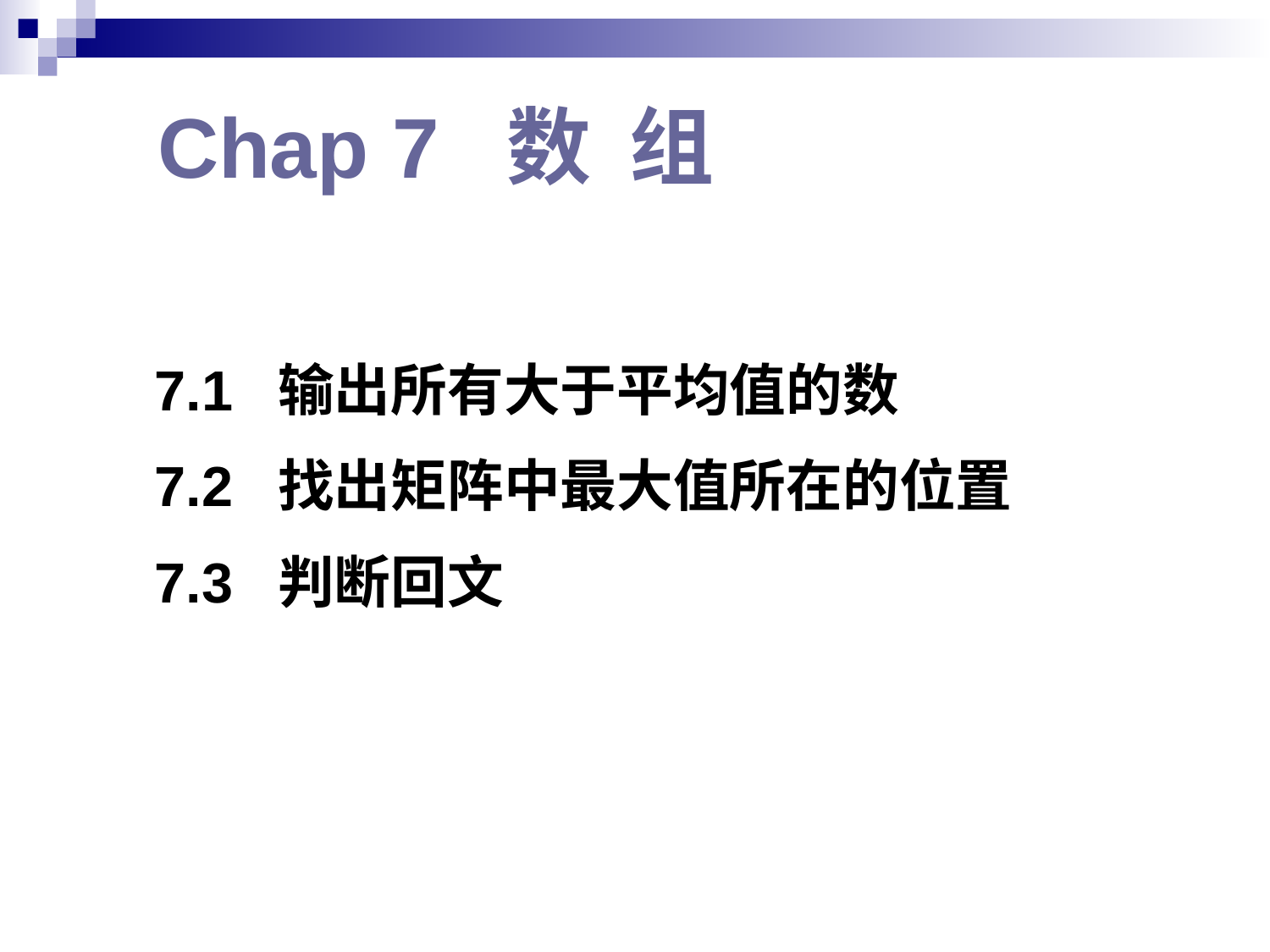

# Chap 7  数  组
7.1  输出所有大于平均值的数
7.2  找出矩阵中最大值所在的位置
7.3  判断回文